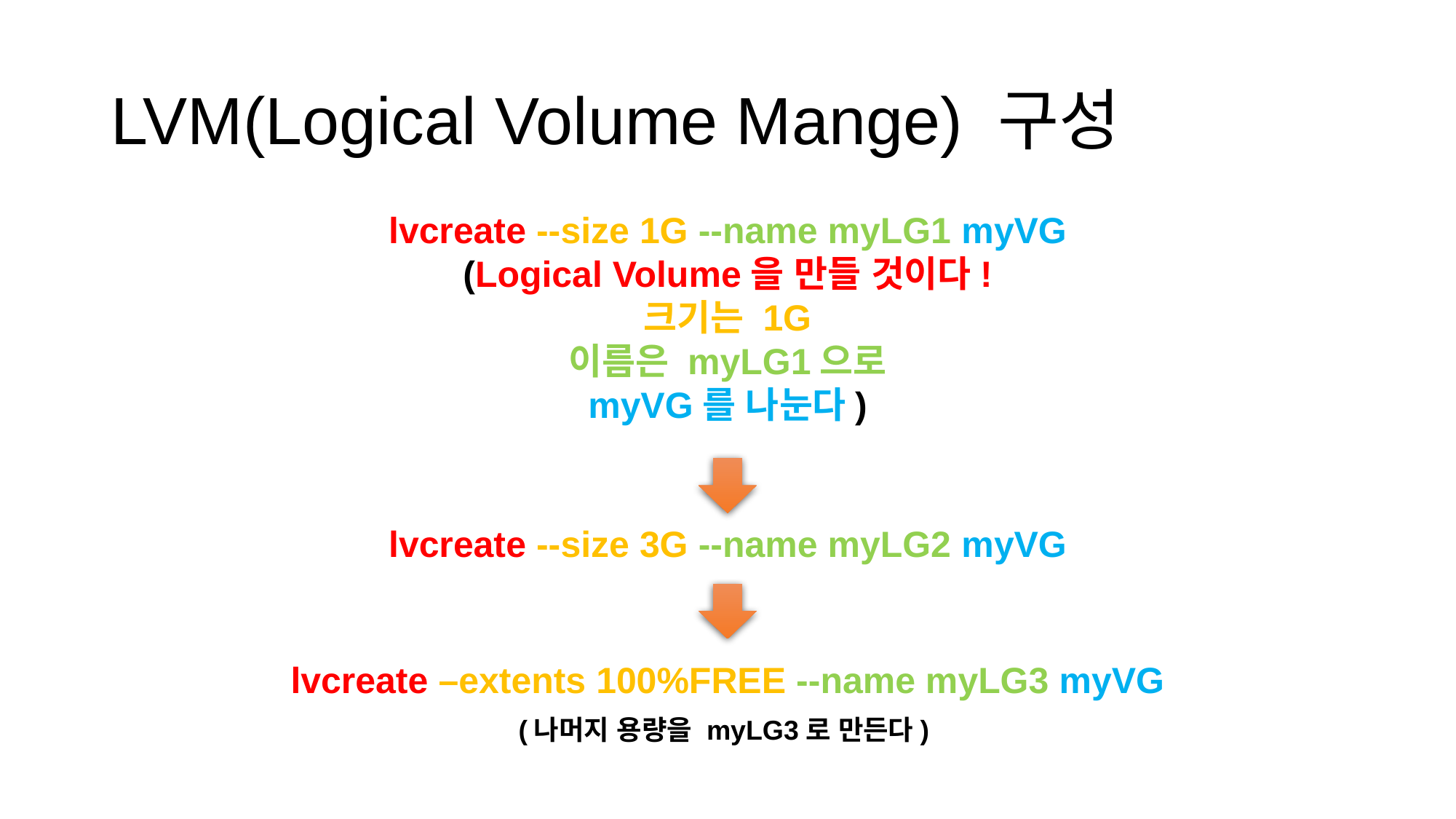

# LVM(Logical Volume Mange) 구성
lvcreate --size 1G --name myLG1 myVG
(Logical Volume을 만들 것이다!
크기는 1G
이름은 myLG1으로
myVG를 나눈다)

lvcreate --size 3G --name myLG2 myVG

lvcreate –extents 100%FREE --name myLG3 myVG
(나머지 용량을 myLG3로 만든다)